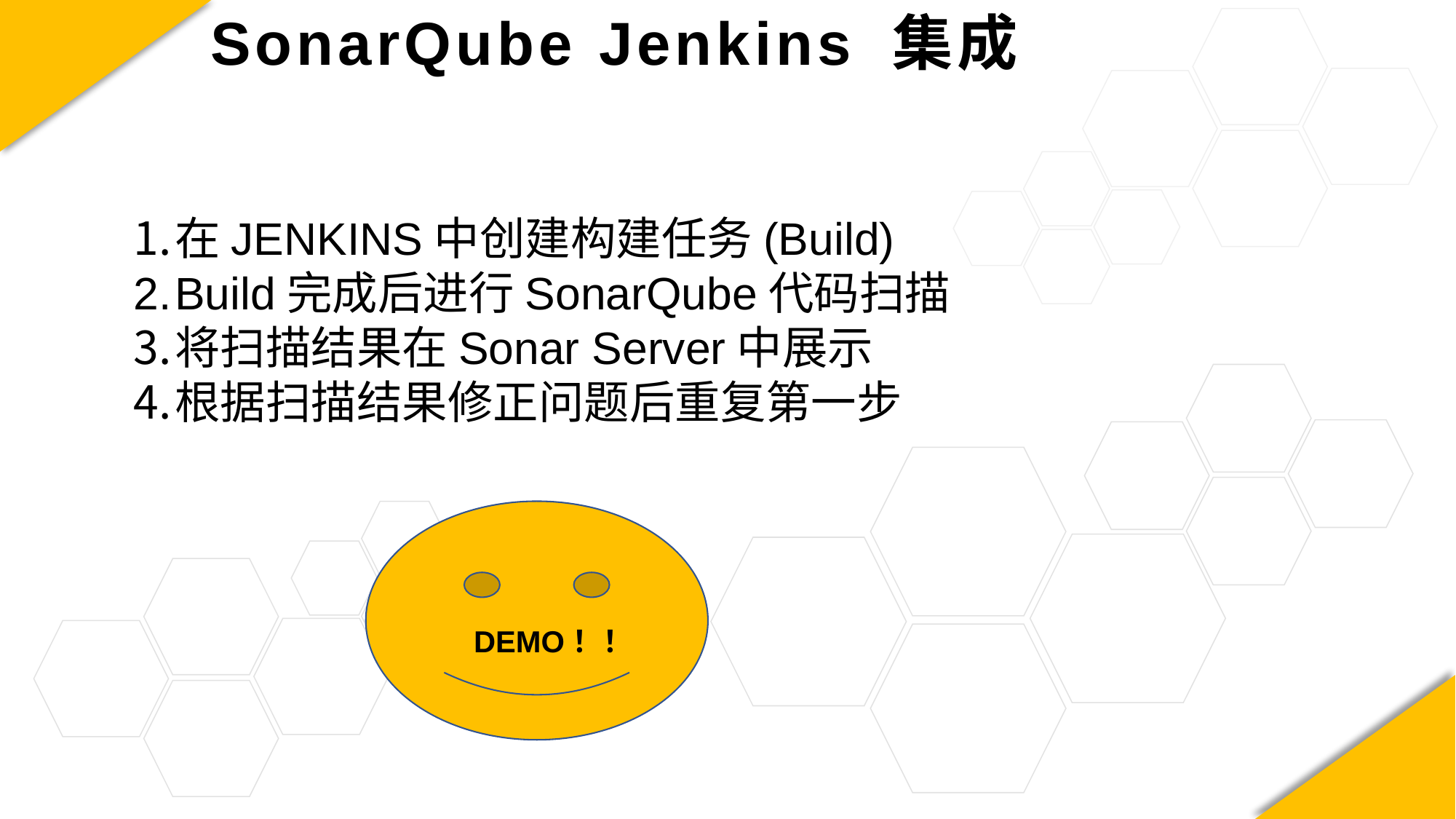

SonarQube Jenkins 集成

在JENKINS中创建构建任务(Build)
Build完成后进行SonarQube代码扫描
将扫描结果在Sonar Server中展示
根据扫描结果修正问题后重复第一步

DEMO！！